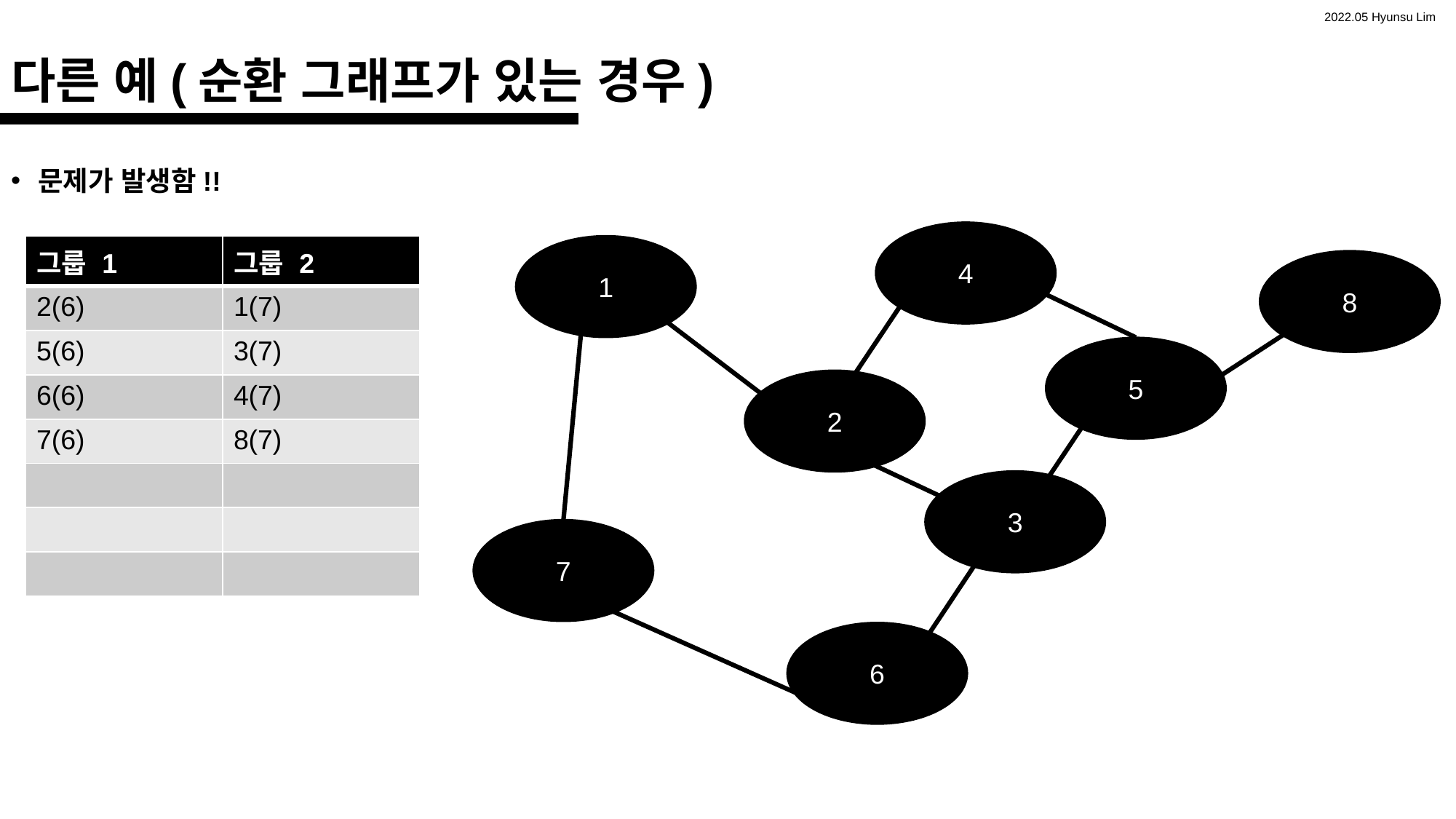

# 다른 예(순환 그래프가 있는 경우)
문제가 발생함!!
4
| 그룹 1 | 그룹 2 |
| --- | --- |
| 2(6) | 1(7) |
| 5(6) | 3(7) |
| 6(6) | 4(7) |
| 7(6) | 8(7) |
|  |  |
|  |  |
|  |  |
1
8
5
2
3
7
6